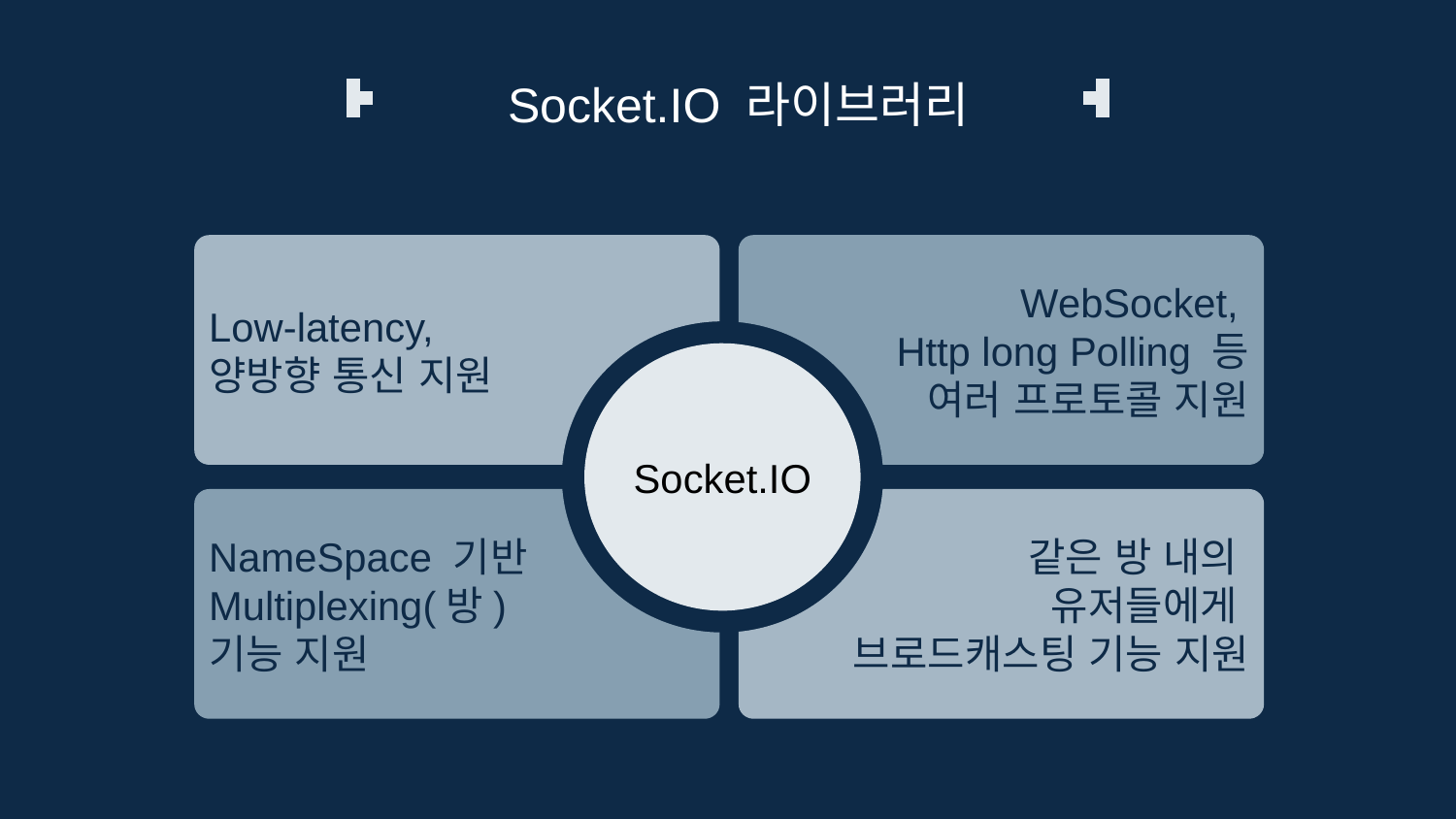

Socket.IO 라이브러리

Low-latency,
양방향 통신 지원
WebSocket,
Http long Polling 등
여러 프로토콜 지원
Socket.IO
NameSpace 기반 Multiplexing(방)
기능 지원
같은 방 내의
유저들에게
브로드캐스팅 기능 지원